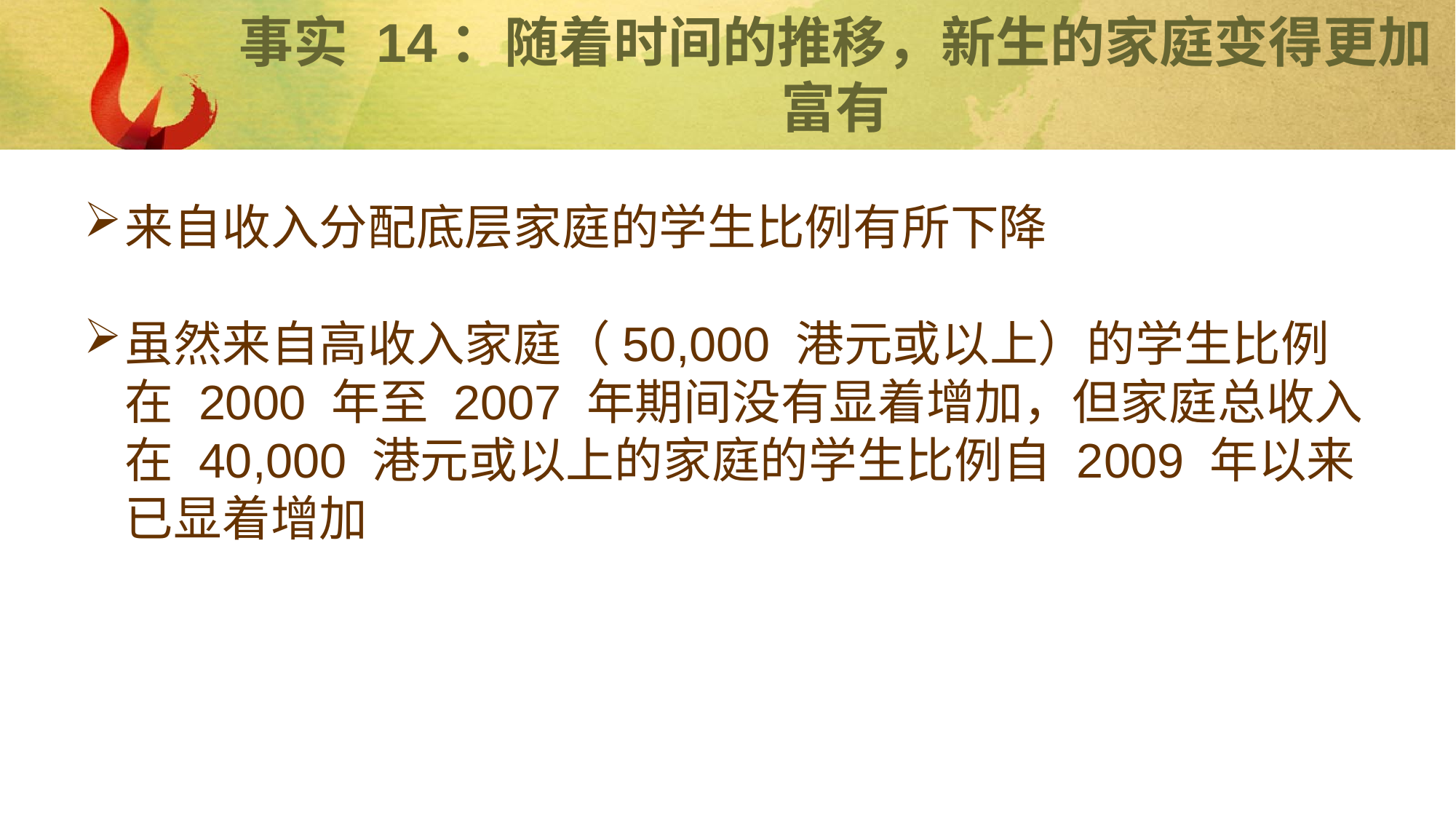

# 事实 14：随着时间的推移，新生的家庭变得更加富有
来自收入分配底层家庭的学生比例有所下降

虽然来自高收入家庭（50,000 港元或以上）的学生比例在 2000 年至 2007 年期间没有显着增加，但家庭总收入在 40,000 港元或以上的家庭的学生比例自 2009 年以来已显着增加
32